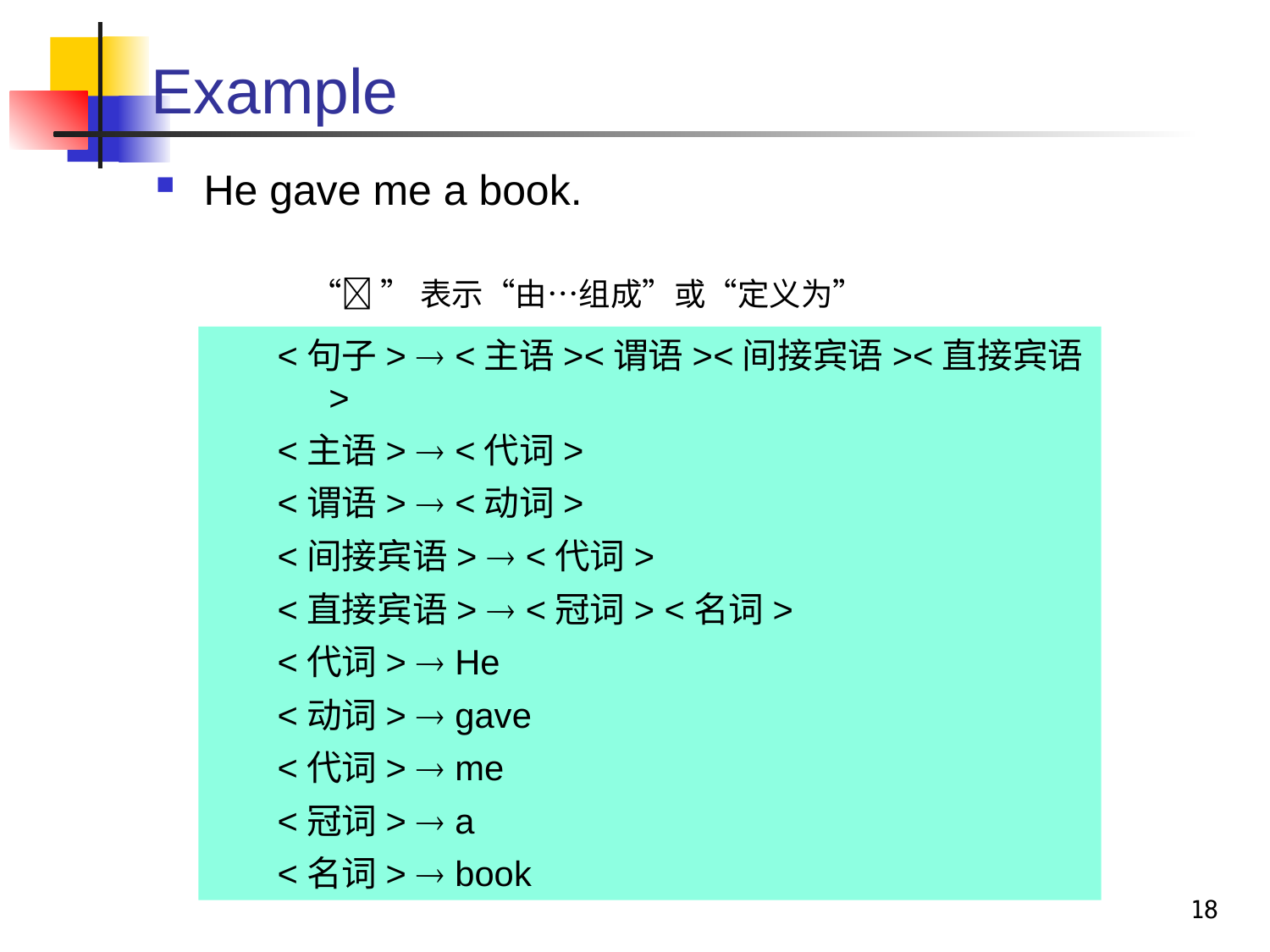

# Example
He gave me a book.
“→ ”表示“由…组成”或“定义为”
<句子> → <主语><谓语><间接宾语><直接宾语>
<主语> → <代词>
<谓语> → <动词>
<间接宾语> → <代词>
<直接宾语> → <冠词> <名词>
<代词> → He
<动词> → gave
<代词> → me
<冠词> → a
<名词> → book
18